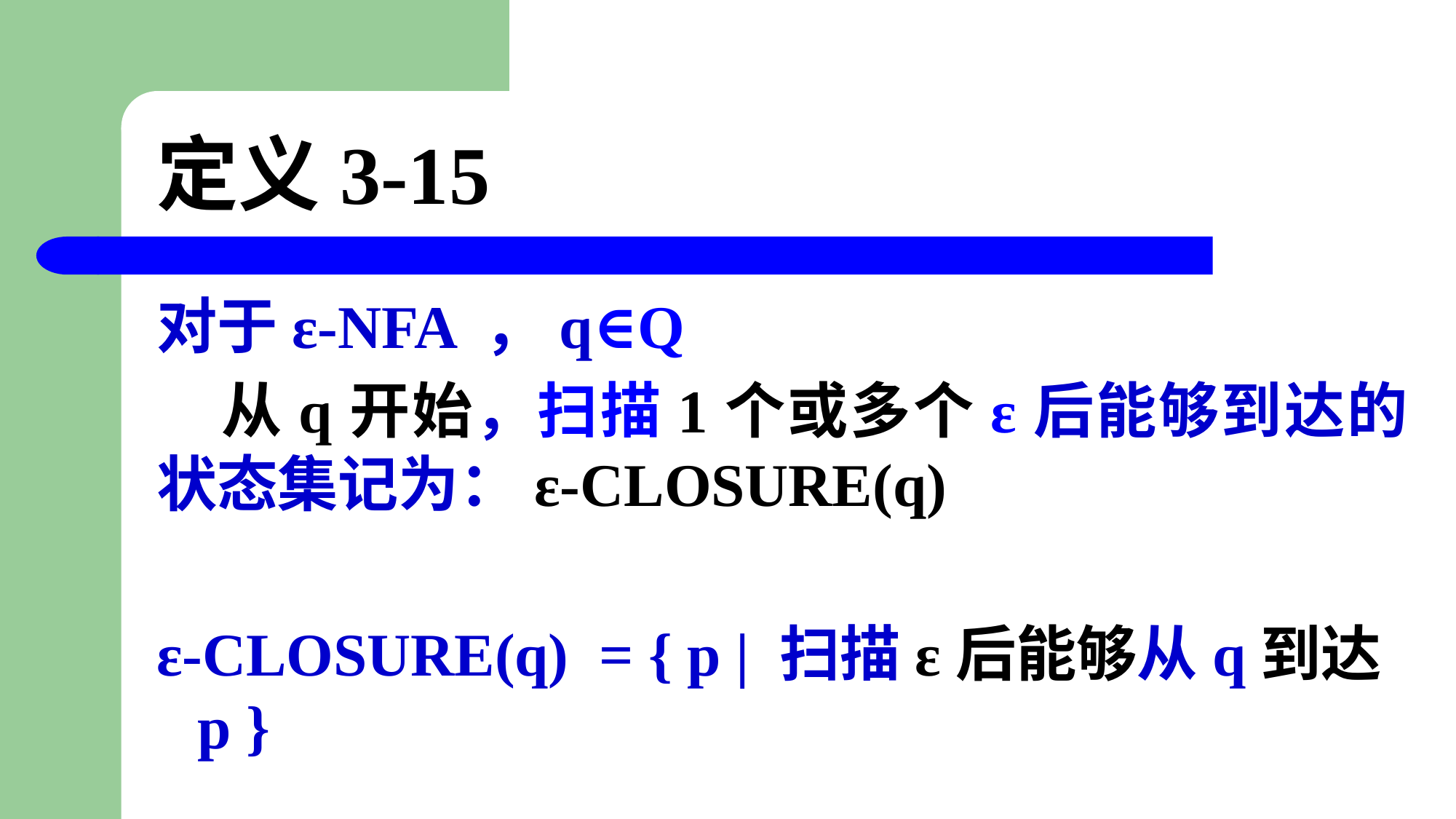

# 定义3-15
对于ε-NFA ，q∈Q
   从q开始，扫描1个或多个ε后能够到达的状态集记为：ε-CLOSURE(q)

ε-CLOSURE(q)  = { p | 扫描ε后能够从q到达p }